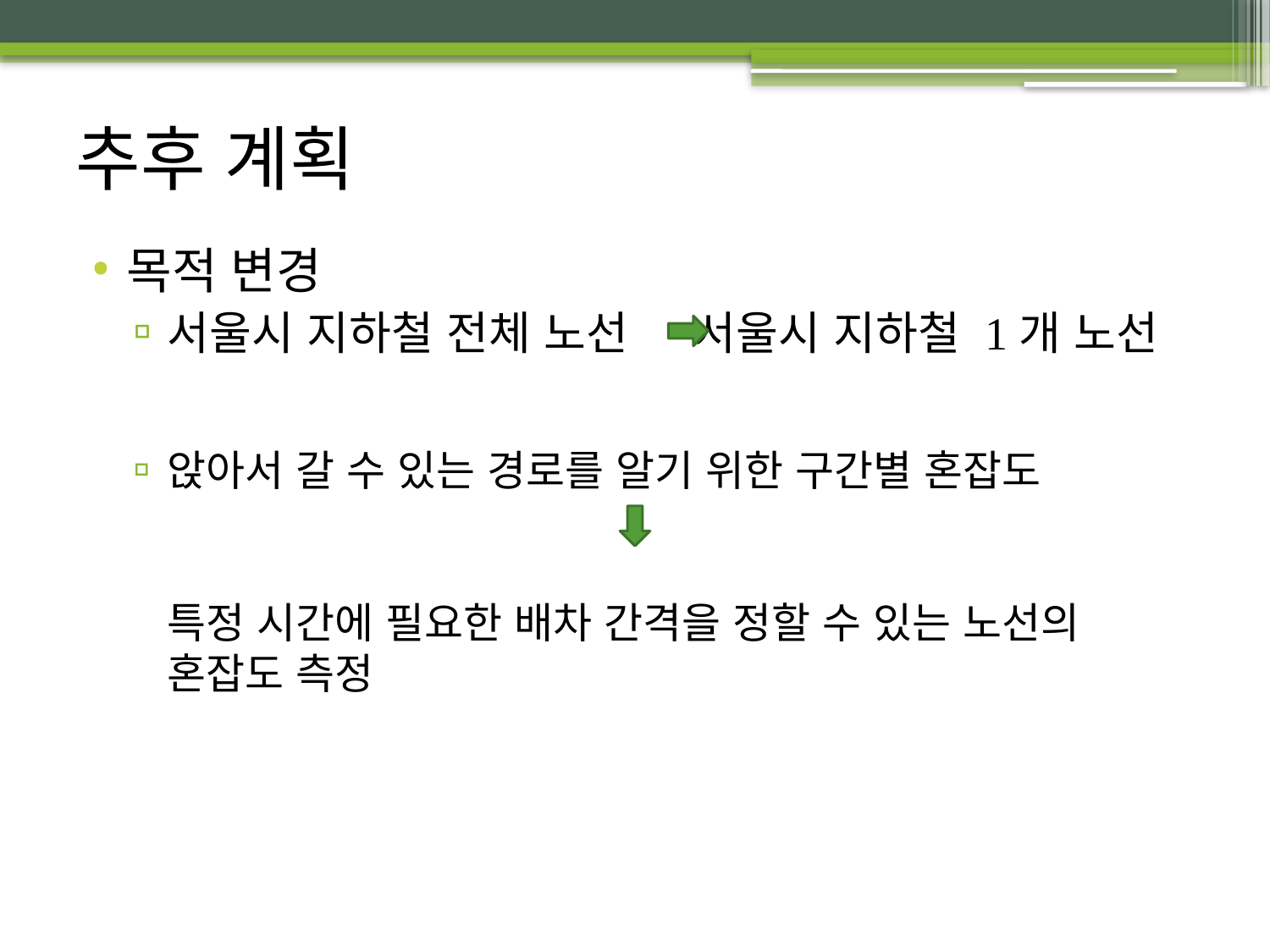

# 추후 계획
목적 변경
서울시 지하철 전체 노선     서울시 지하철 1개 노선

앉아서 갈 수 있는 경로를 알기 위한 구간별 혼잡도
특정 시간에 필요한 배차 간격을 정할 수 있는 노선의 혼잡도 측정